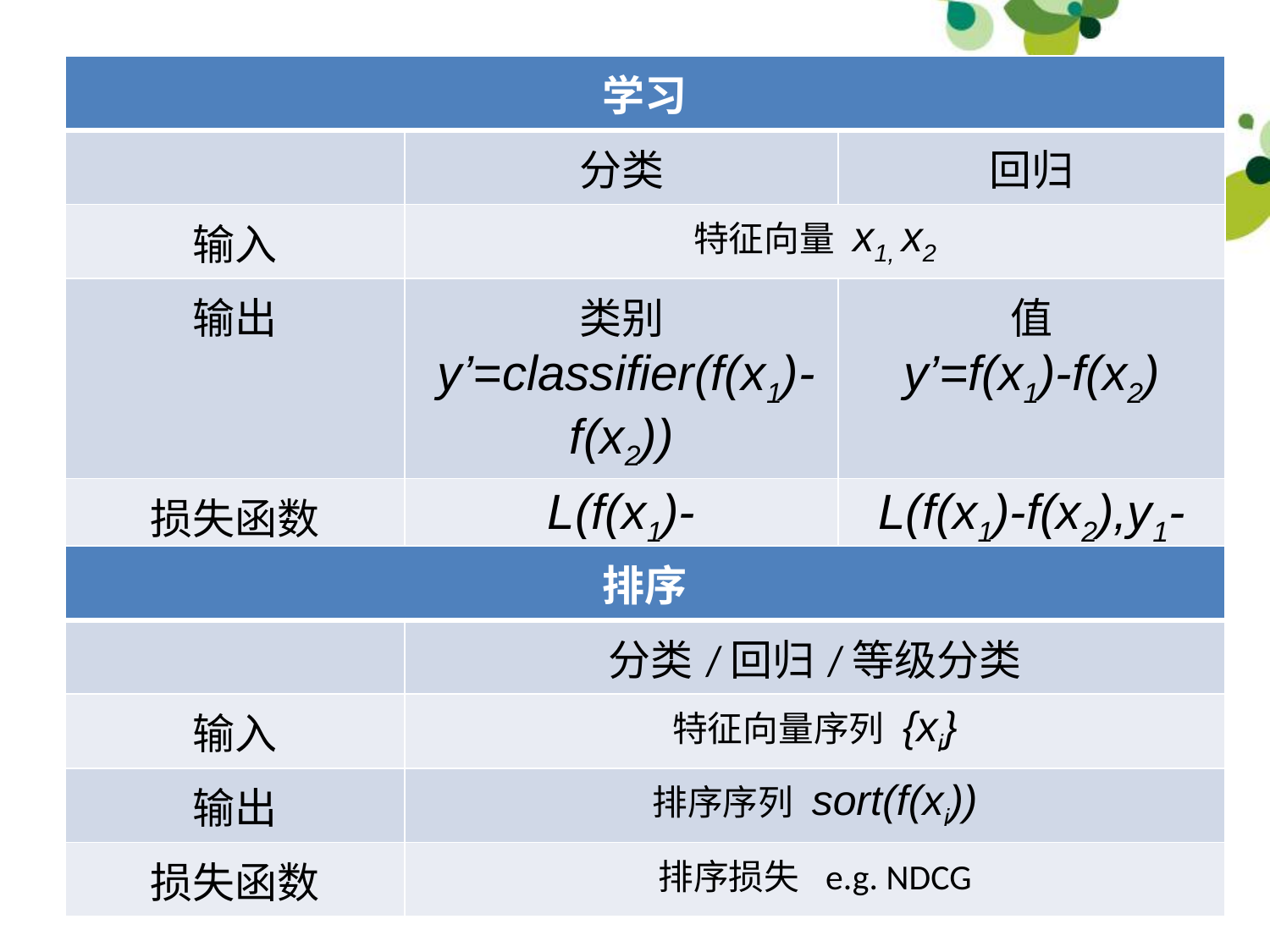

| 学习 |  |  |
| --- | --- | --- |
|  | 分类 | 回归 |
| 输入 | 特征向量 x1, x2 |  |
| 输出 | 类别 y’=classifier(f(x1)-f(x2)) | 值 y’=f(x1)-f(x2) |
| 损失函数 | L(f(x1)-f(x2),classifier(y1-y2)) | L(f(x1)-f(x2),y1-y2) |
| 排序 |  |
| --- | --- |
|  | 分类/回归/等级分类 |
| 输入 | 特征向量序列 {xi} |
| 输出 | 排序序列 sort(f(xi)) |
| 损失函数 | 排序损失 e.g. NDCG |